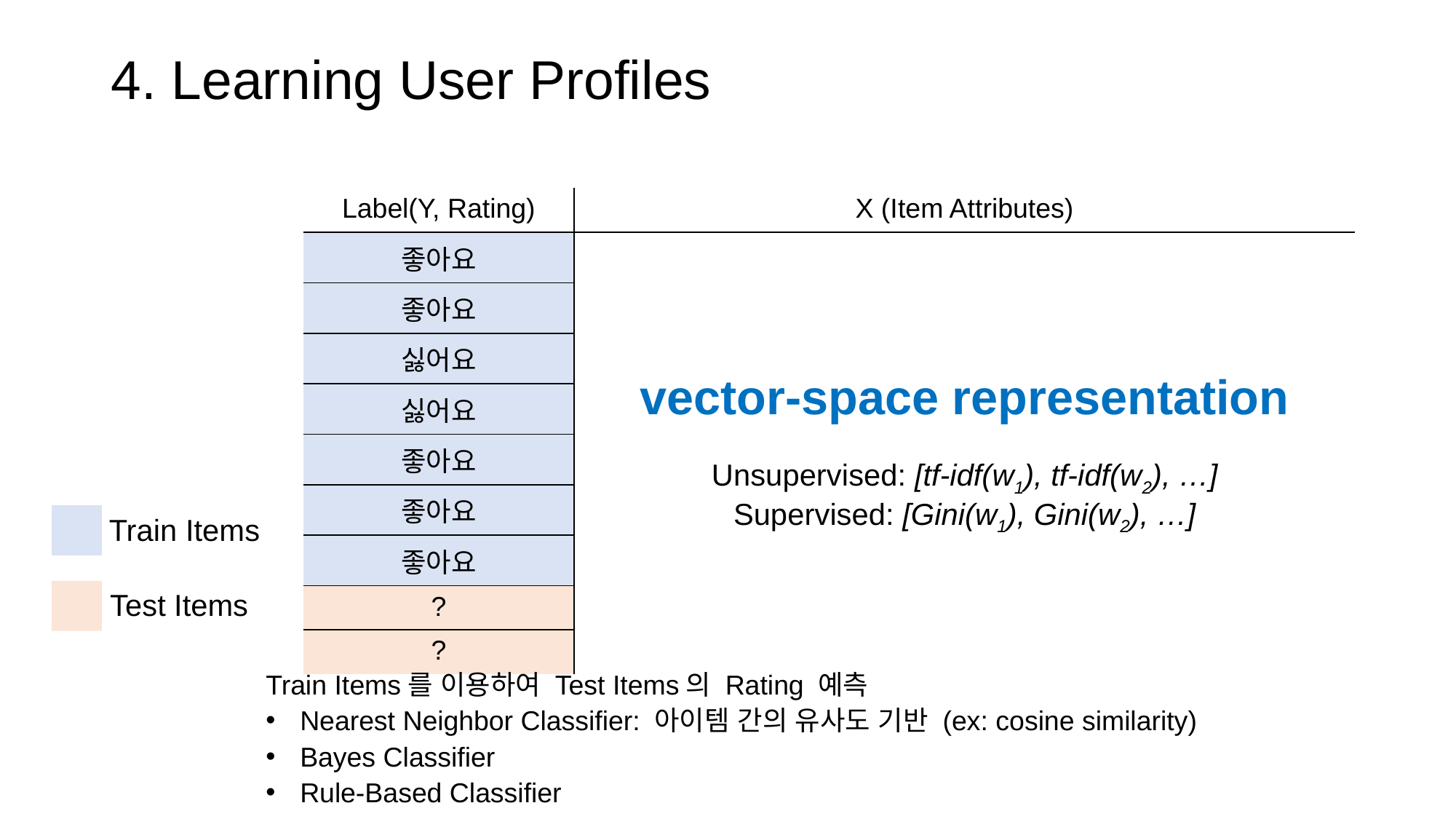

# 4. Learning User Profiles
| Label(Y, Rating) | X (Item Attributes) |
| --- | --- |
| 좋아요 | vector-space representation Unsupervised: [tf-idf(w1), tf-idf(w2), …] Supervised: [Gini(w1), Gini(w2), …] |
| 좋아요 |  |
| 싫어요 |  |
| 싫어요 |  |
| 좋아요 |  |
| 좋아요 |  |
| 좋아요 |  |
| ? |  |
| ? |  |

Train Items

Test Items
Train Items를 이용하여 Test Items의 Rating 예측
Nearest Neighbor Classifier: 아이템 간의 유사도 기반 (ex: cosine similarity)
Bayes Classifier
Rule-Based Classifier